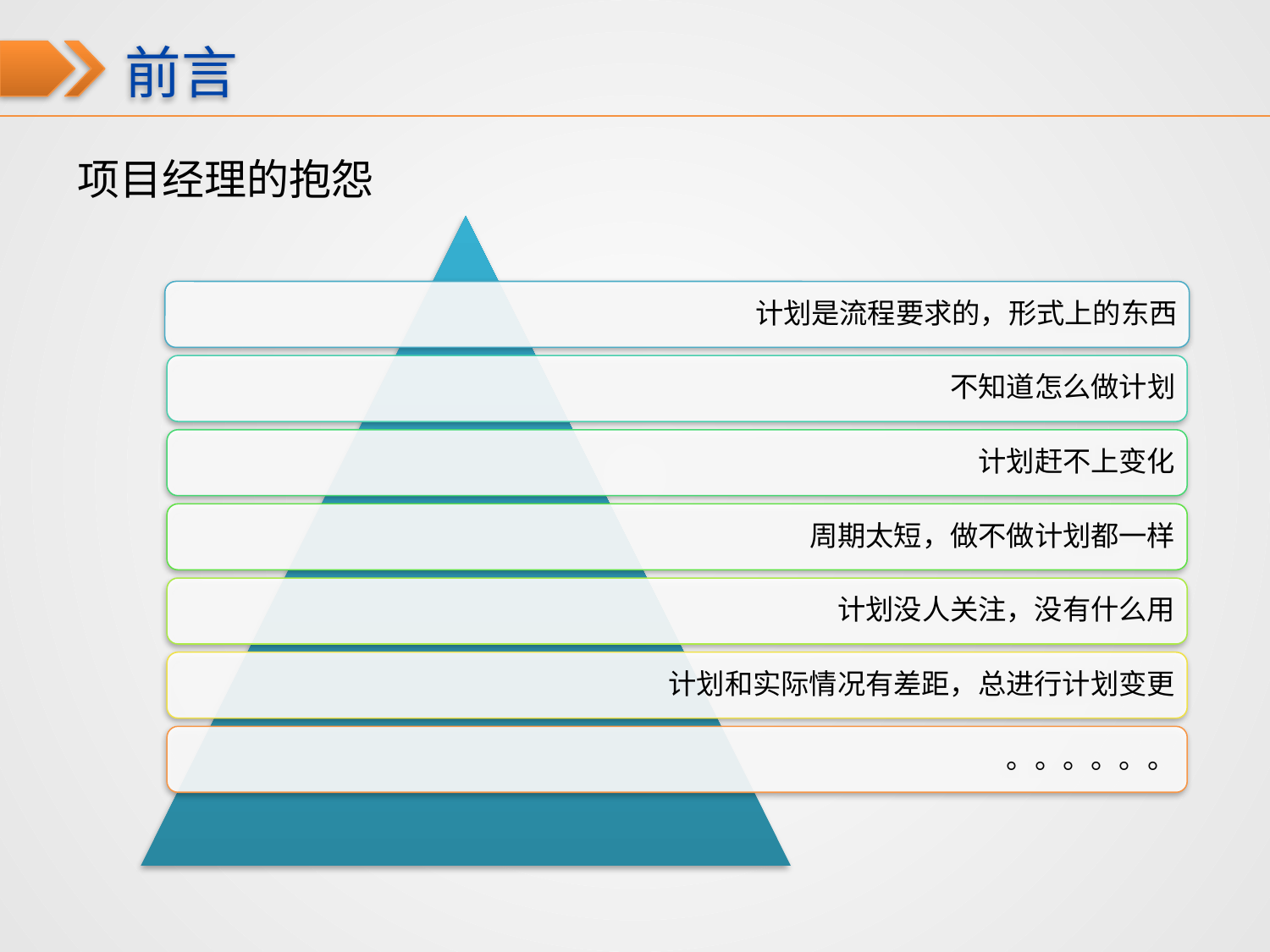

前言

项目经理的抱怨
计划是流程要求的，形式上的东西
不知道怎么做计划
计划赶不上变化
周期太短，做不做计划都一样
计划没人关注，没有什么用
计划和实际情况有差距，总进行计划变更
。。。。。。